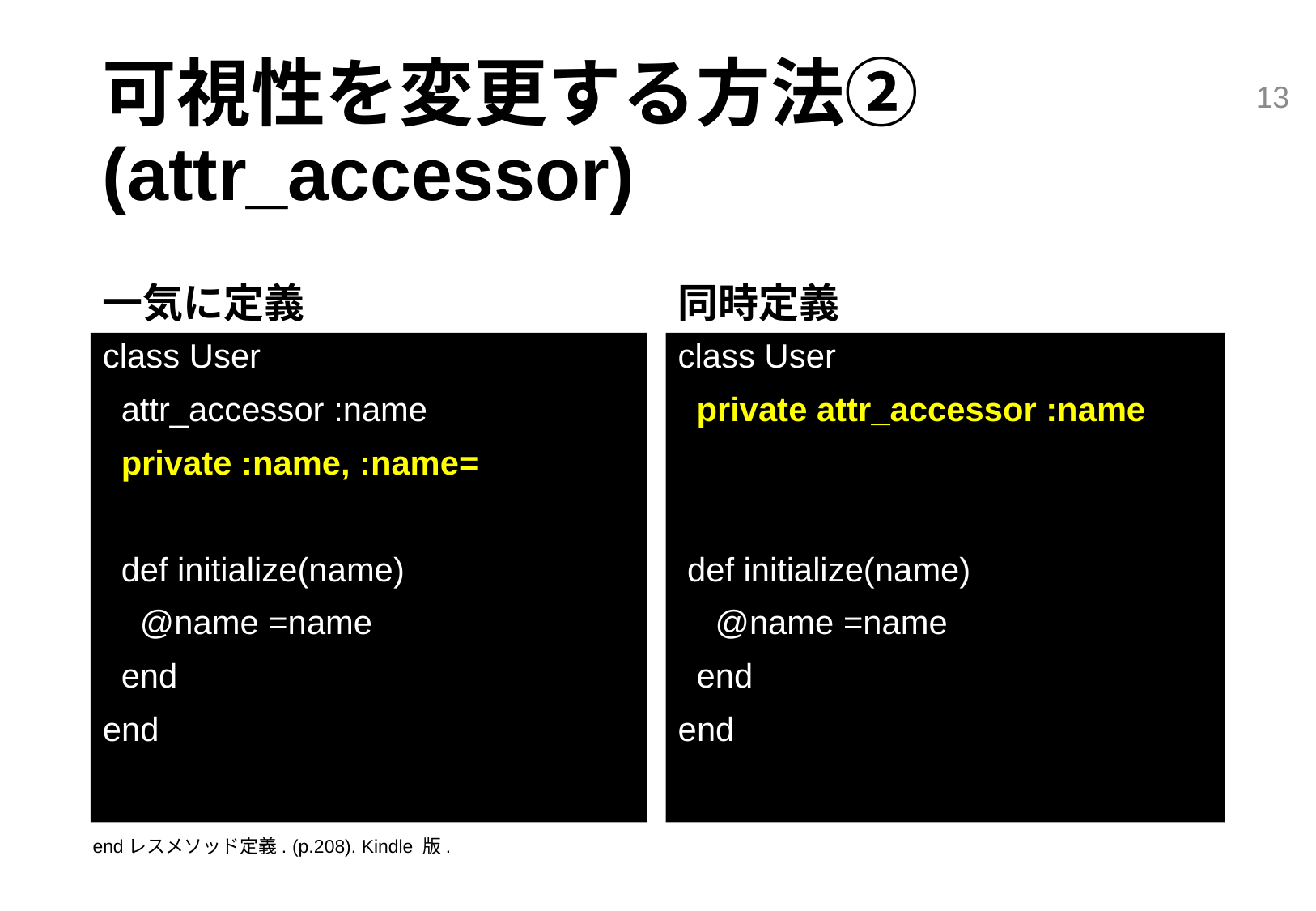

13
# 可視性を変更する方法② (attr_accessor)
一気に定義
同時定義
class User
  attr_accessor :name
  private :name, :name=

  def initialize(name)
    @name =name
  end
end
class User
  private attr_accessor :name

 def initialize(name)
    @name =name
  end
end
endレスメソッド定義. (p.208). Kindle 版.